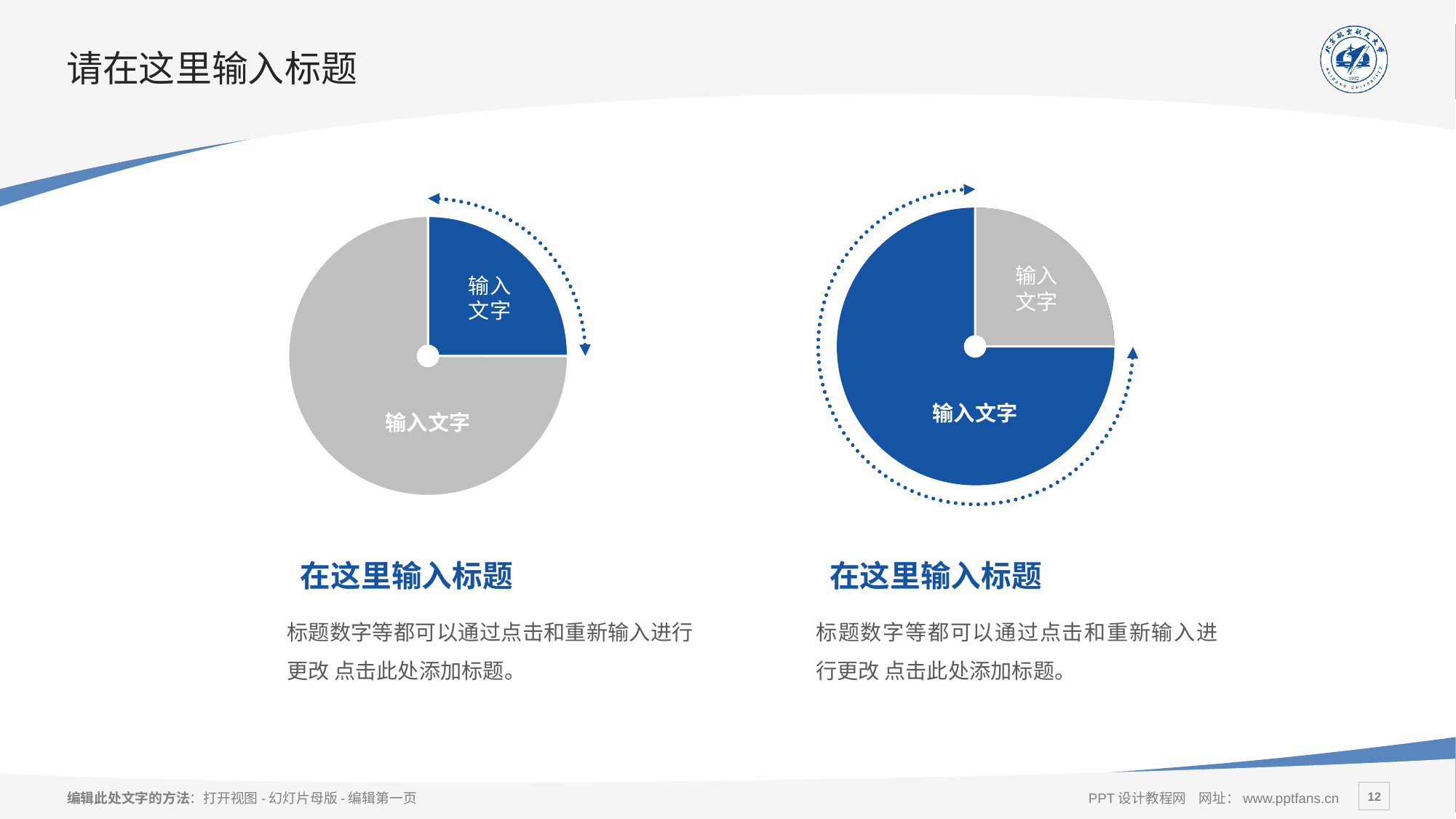

# 请在这里输入标题

输入
文字

输入文字

输入
文字

输入文字
在这里输入标题
在这里输入标题
标题数字等都可以通过点击和重新输入进行更改 点击此处添加标题。
标题数字等都可以通过点击和重新输入进行更改 点击此处添加标题。